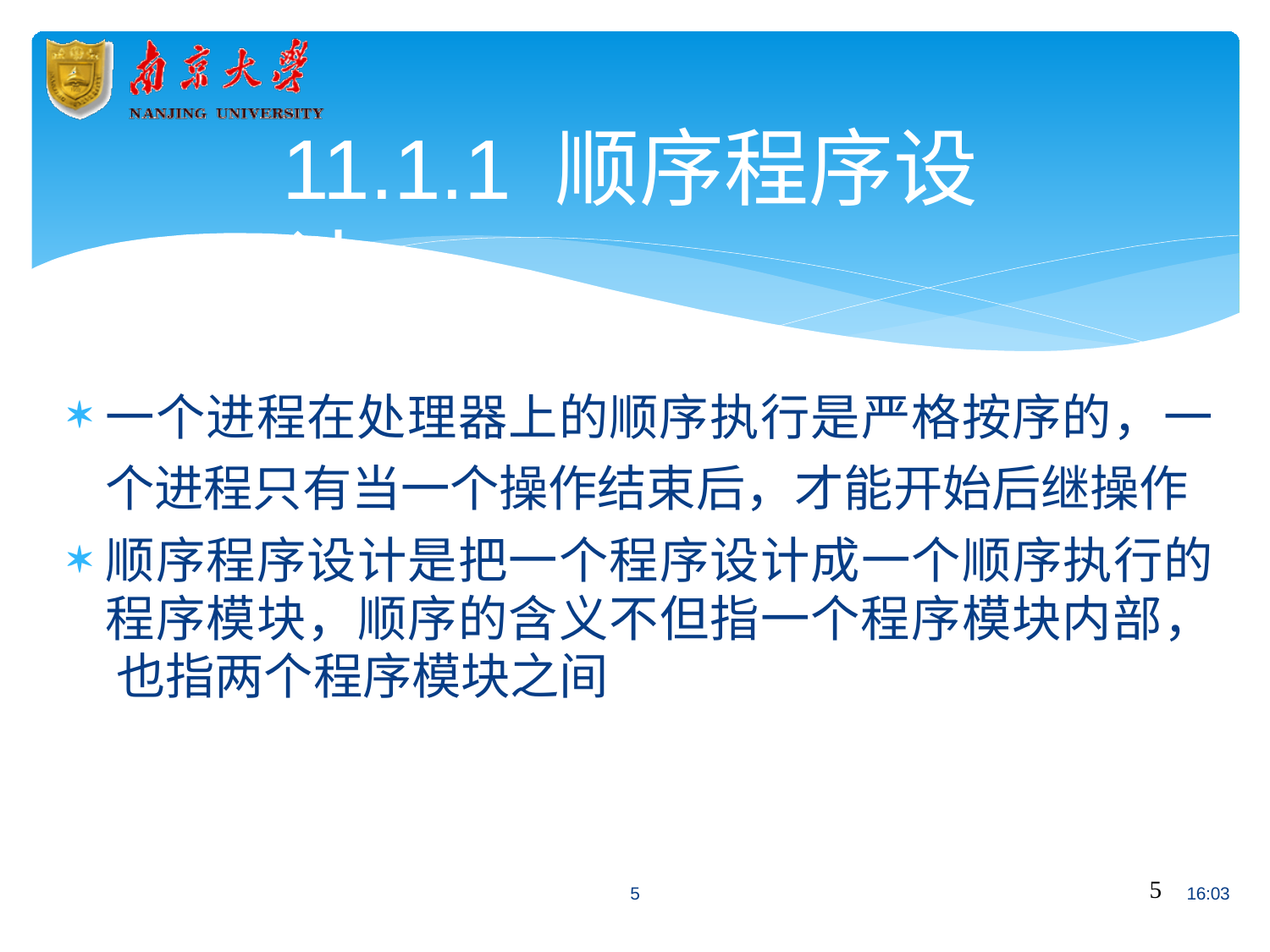

# 11.1.1 顺序程序设计

一个进程在处理器上的顺序执行是严格按序的，一 个进程只有当一个操作结束后，才能开始后继操作
顺序程序设计是把一个程序设计成一个顺序执行的 程序模块，顺序的含义不但指一个程序模块内部，  也指两个程序模块之间
5
5
16:03